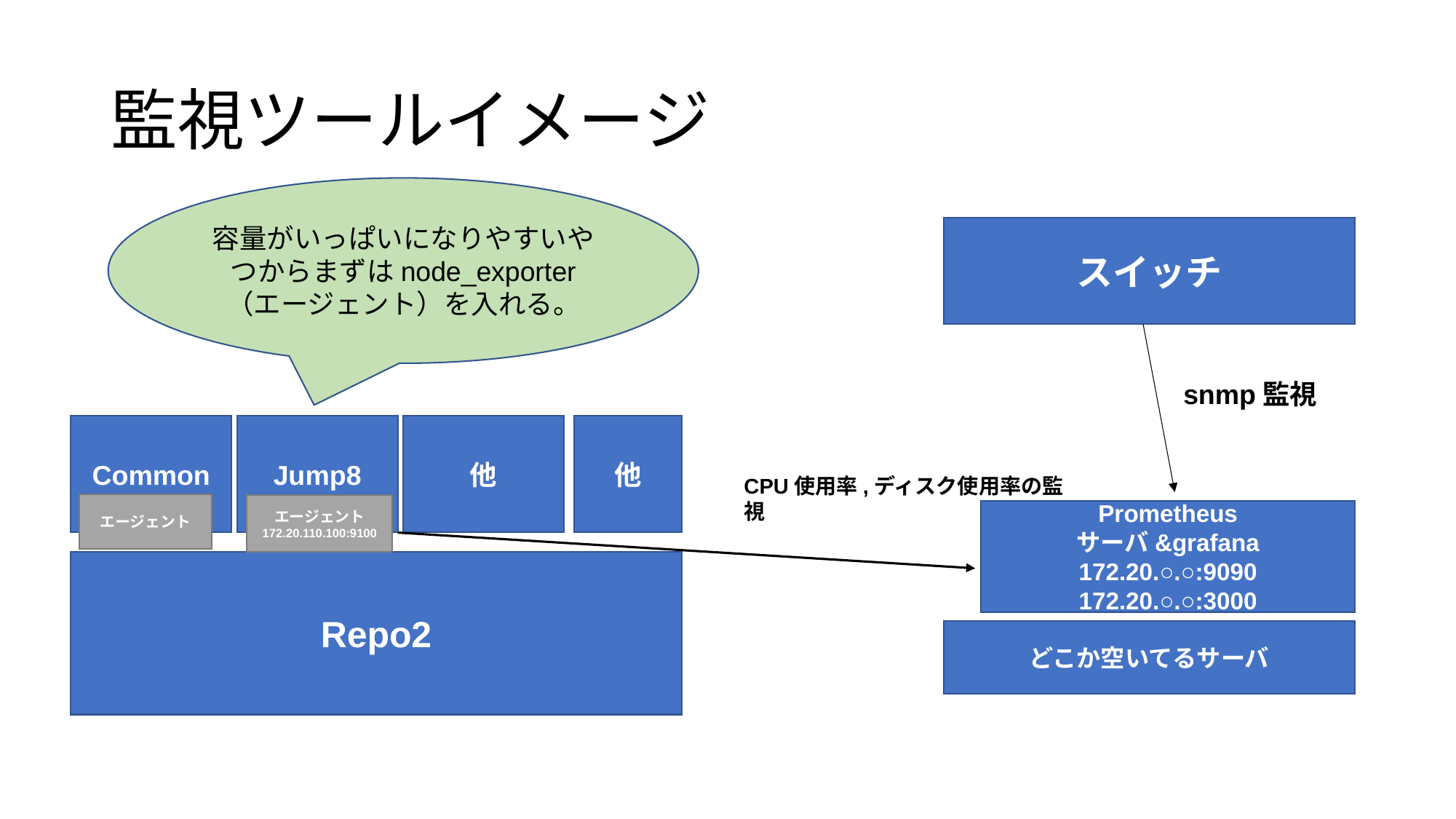

# 監視ツールイメージ
容量がいっぱいになりやすいやつからまずはnode_exporter
（エージェント）を入れる。

スイッチ
snmp監視
他
他
Jump8
Common
エージェント
エージェント
172.20.110.100:9100
Repo2
CPU使用率,ディスク使用率の監視
Prometheus
サーバ&grafana
172.20.○.○:9090
172.20.○.○:3000
どこか空いてるサーバ